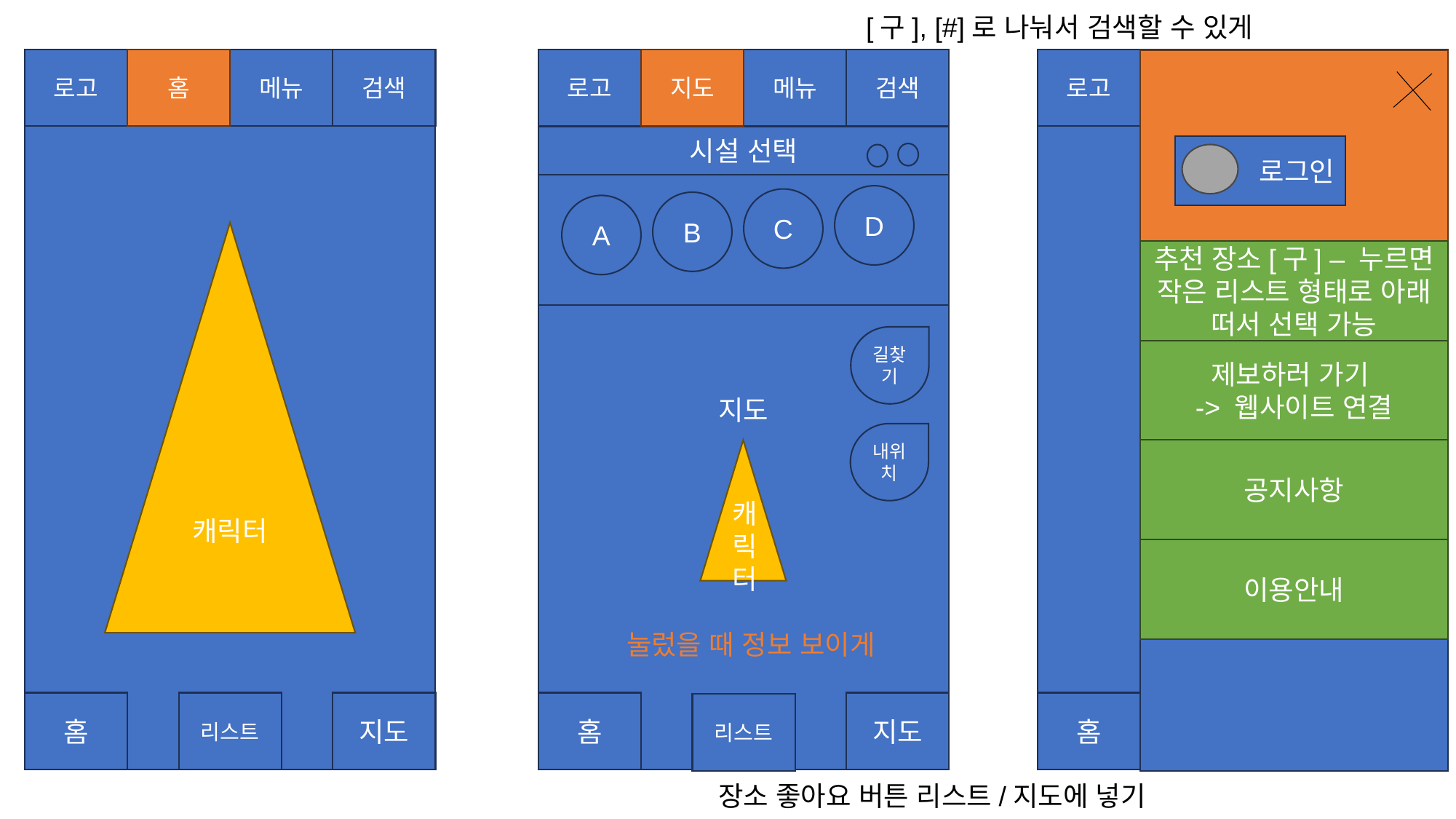

[구], [#]로 나눠서 검색할 수 있게
홈

로고
메뉴
검색

로고
메뉴
검색
지도
로고
메뉴
검색
지도

시설 선택

D
C
B
A
로그인

캐릭터
추천 장소[구] – 누르면 작은 리스트 형태로 아래 떠서 선택 가능
길찾기
제보하러 가기
-> 웹사이트 연결
내위치
캐릭터
공지사항
이용안내
눌렀을 때 정보 보이게
지도
리스트
홈
지도
지도
홈
홈
리스트
리스트
장소 좋아요 버튼 리스트/지도에 넣기